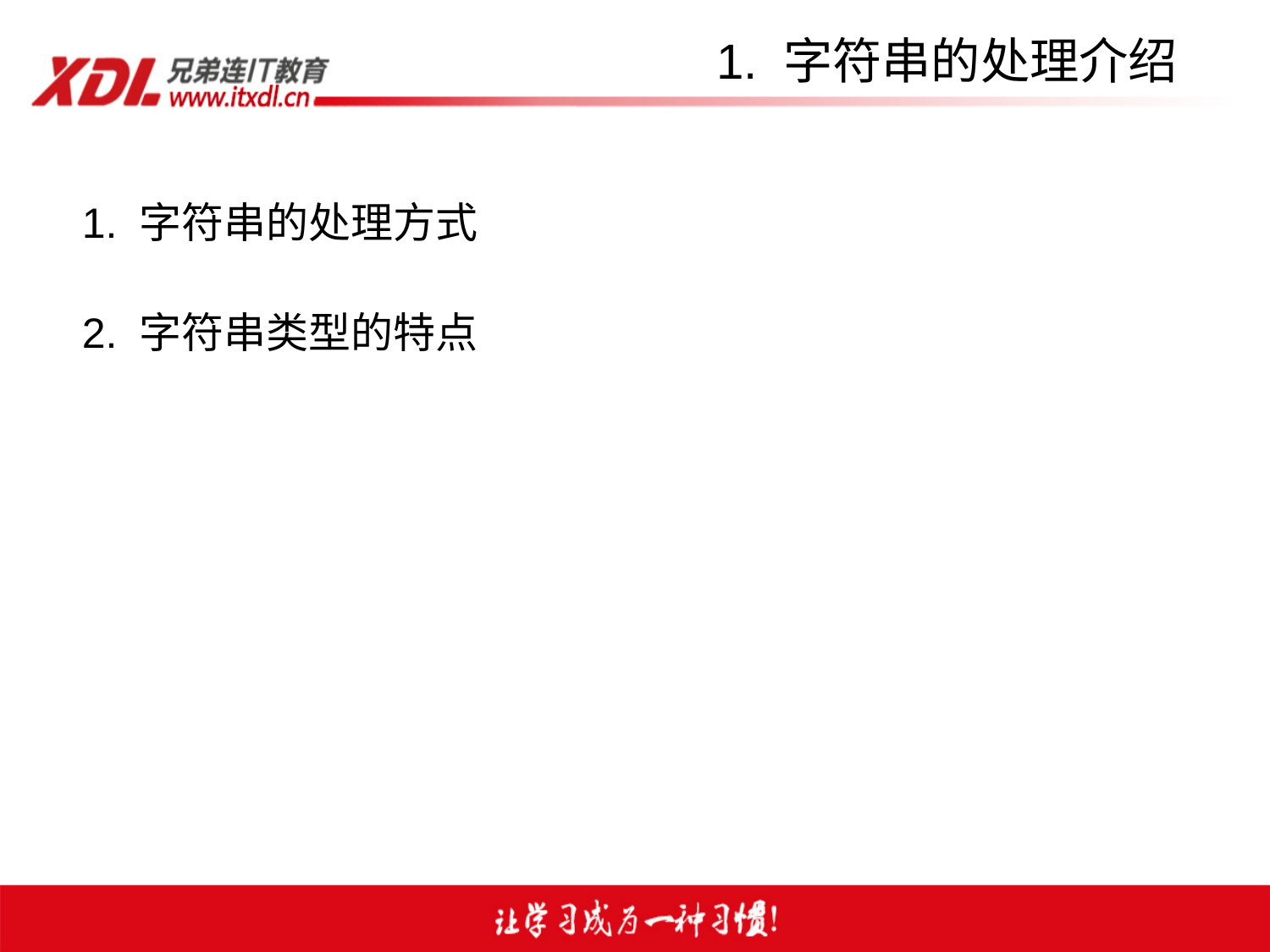

# 1. 字符串的处理介绍
1. 字符串的处理方式
2. 字符串类型的特点